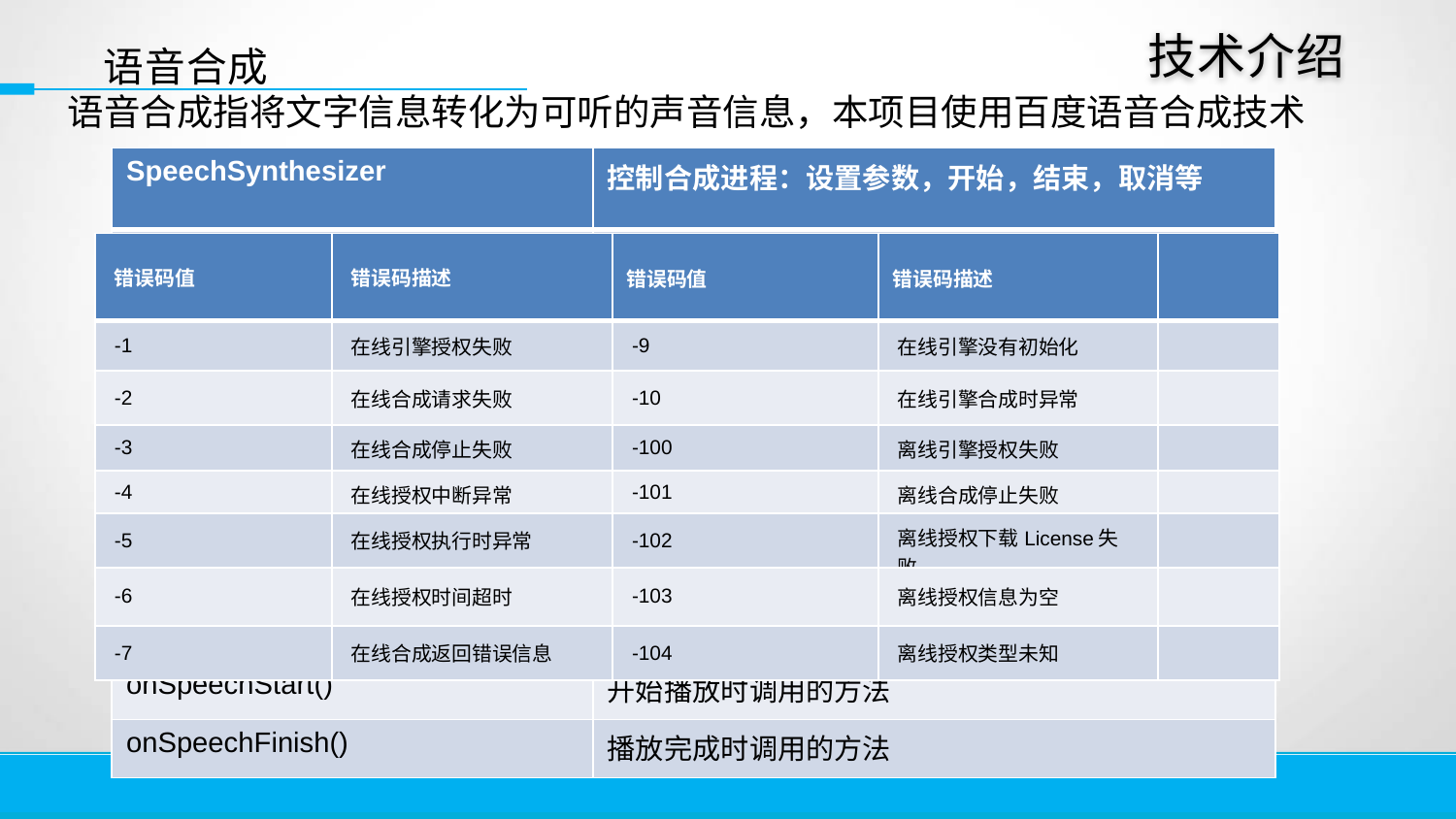

语音合成

技术介绍

语音合成指将文字信息转化为可听的声音信息，本项目使用百度语音合成技术

| SpeechSynthesizer | 控制合成进程：设置参数，开始，结束，取消等 |
| --- | --- |
| getInstance() | 获取语音合成引擎实例 |
| setContext() | 设置语音合成实例的上下文环境 |
| setSpeechSynthesizerListener() | 设置语音合成监听器 |
| initTts() | 初始化合成引擎 |
| batchSpeak() | 批量合成并播放文本文件，一次可传入一个list，这个list会按顺序合成播放 |
| onError() | 出错时的回调函数 |
| setParam() | 设置TTS参数 |
| onSpeechStart() | 开始播放时调用的方法 |
| onSpeechFinish() | 播放完成时调用的方法 |
| 错误码值 | 错误码描述 | 错误码值 | 错误码描述 |  |
| --- | --- | --- | --- | --- |
| -1 | 在线引擎授权失败 | -9 | 在线引擎没有初始化 |  |
| -2 | 在线合成请求失败 | -10 | 在线引擎合成时异常 |  |
| -3 | 在线合成停止失败 | -100 | 离线引擎授权失败 |  |
| -4 | 在线授权中断异常 | -101 | 离线合成停止失败 |  |
| -5 | 在线授权执行时异常 | -102 | 离线授权下载License失败 |  |
| -6 | 在线授权时间超时 | -103 | 离线授权信息为空 |  |
| -7 | 在线合成返回错误信息 | -104 | 离线授权类型未知 |  |

12